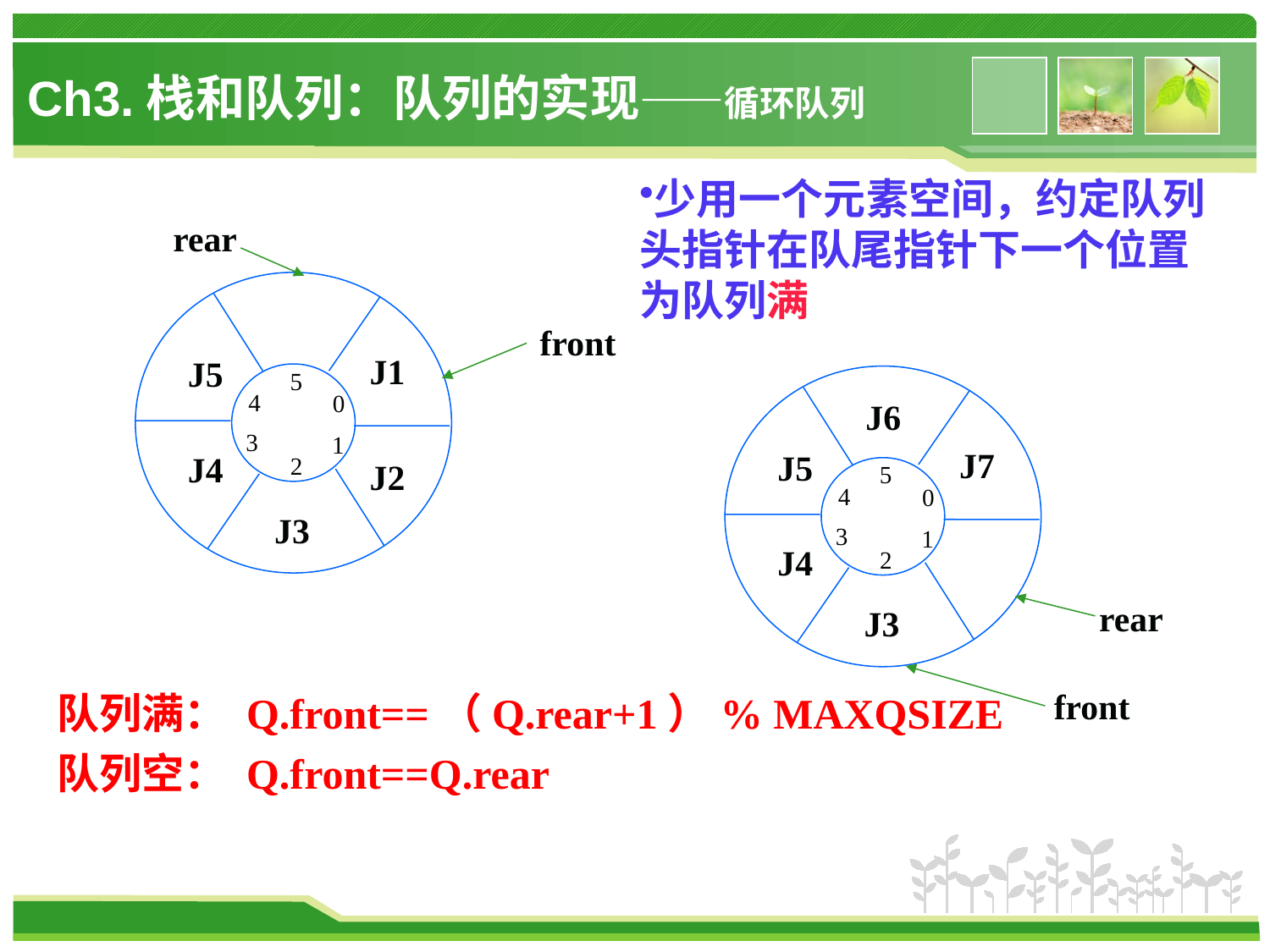

Ch3.栈和队列：队列的实现——循环队列
少用一个元素空间，约定队列头指针在队尾指针下一个位置为队列满
rear

front
J5
J1

5

4
0
J6

3

1

J5
J7
J4
2
J2
5

4
0

J3
3

1

J4
2

J3

rear

front
队列满： Q.front==（Q.rear+1）% MAXQSIZE
队列空： Q.front==Q.rear
66